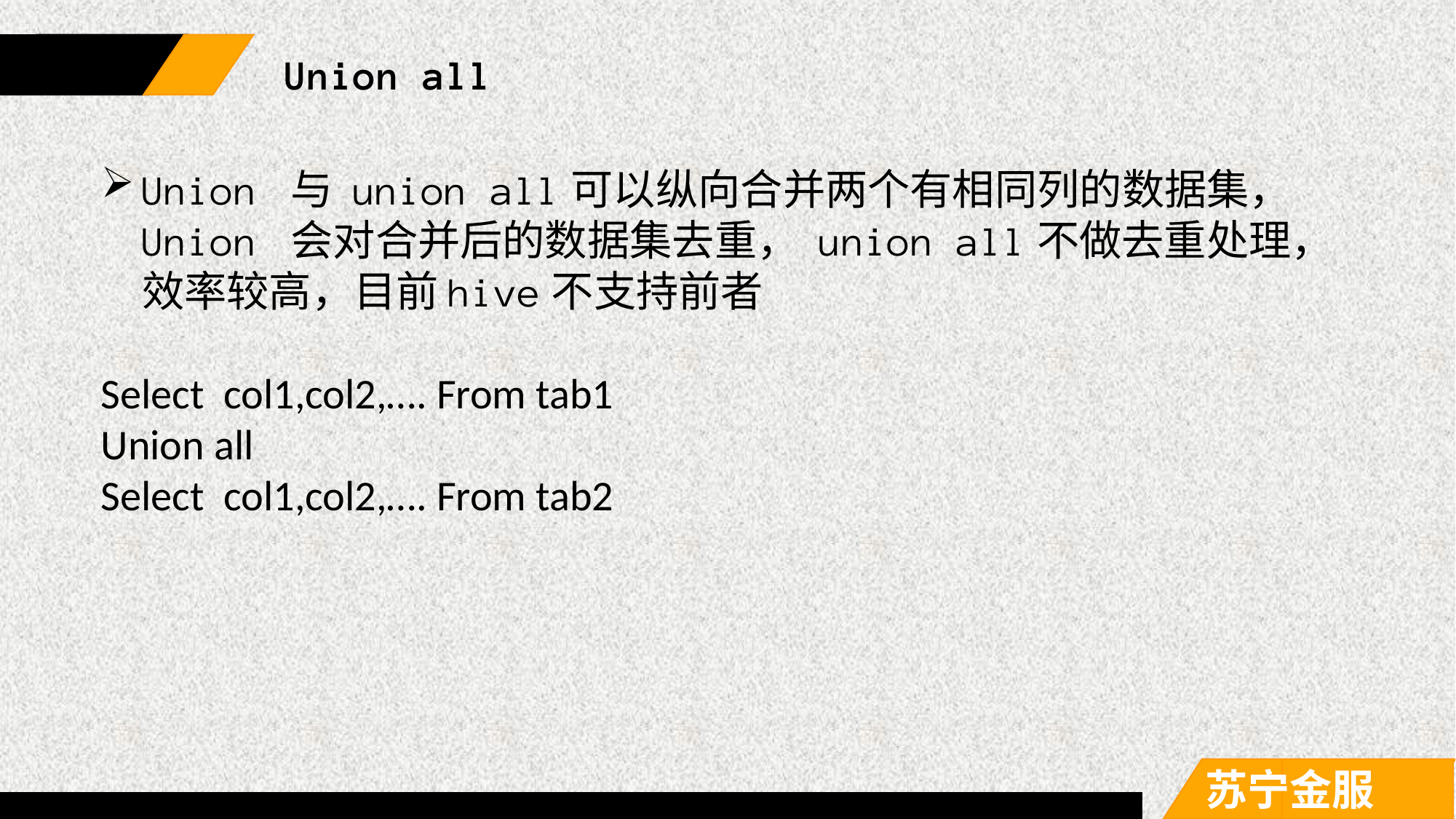

Union all
Union 与 union all可以纵向合并两个有相同列的数据集， Union 会对合并后的数据集去重， union all不做去重处理，效率较高，目前hive不支持前者

Select  col1,col2,…. From tab1
Union all
Select  col1,col2,…. From tab2